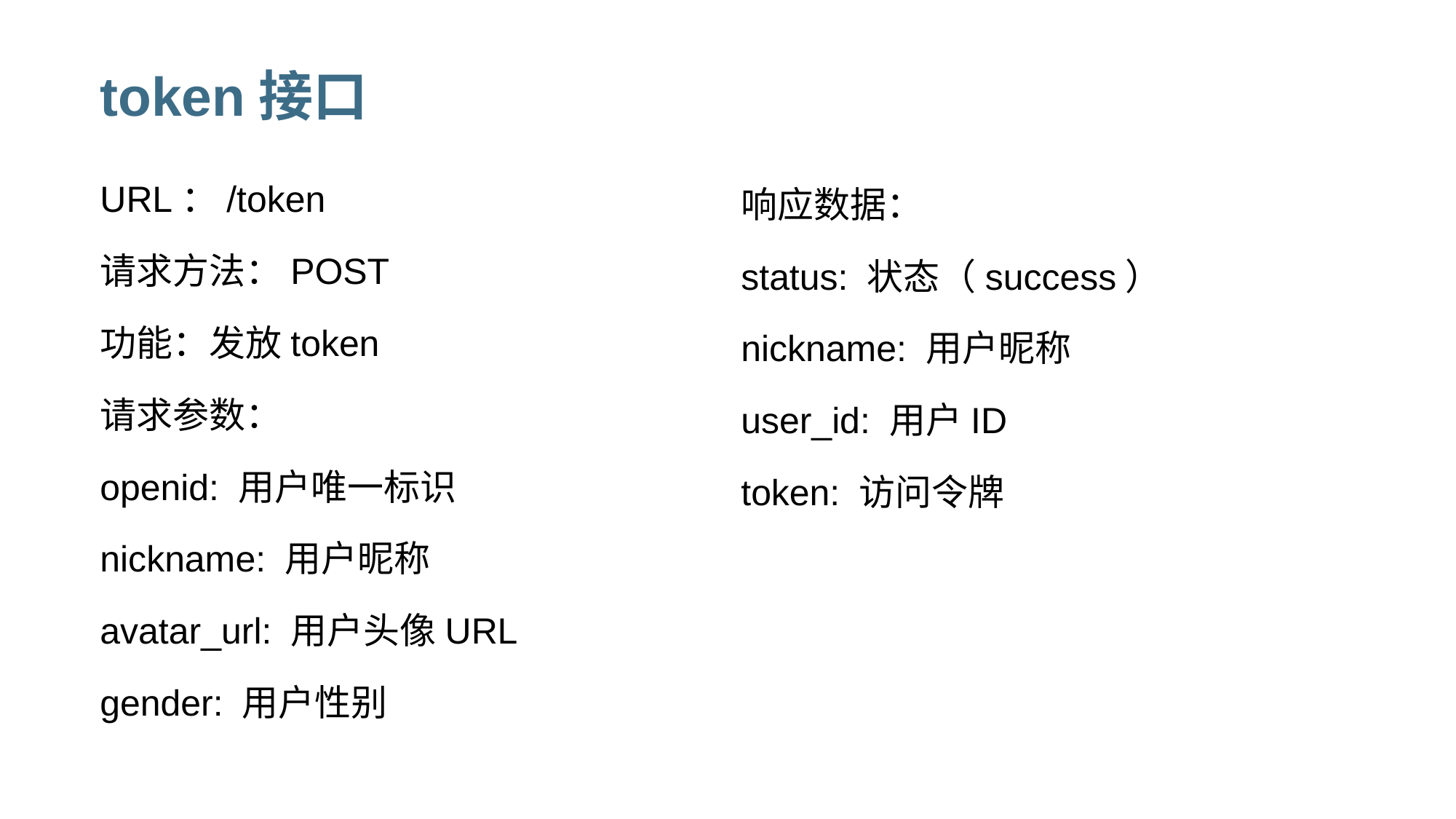

# token接口

URL：/token
请求方法：POST
功能：发放token
请求参数：
openid: 用户唯一标识
nickname: 用户昵称
avatar_url: 用户头像URL
gender: 用户性别

响应数据：
status: 状态（success）
nickname: 用户昵称
user_id: 用户ID
token: 访问令牌